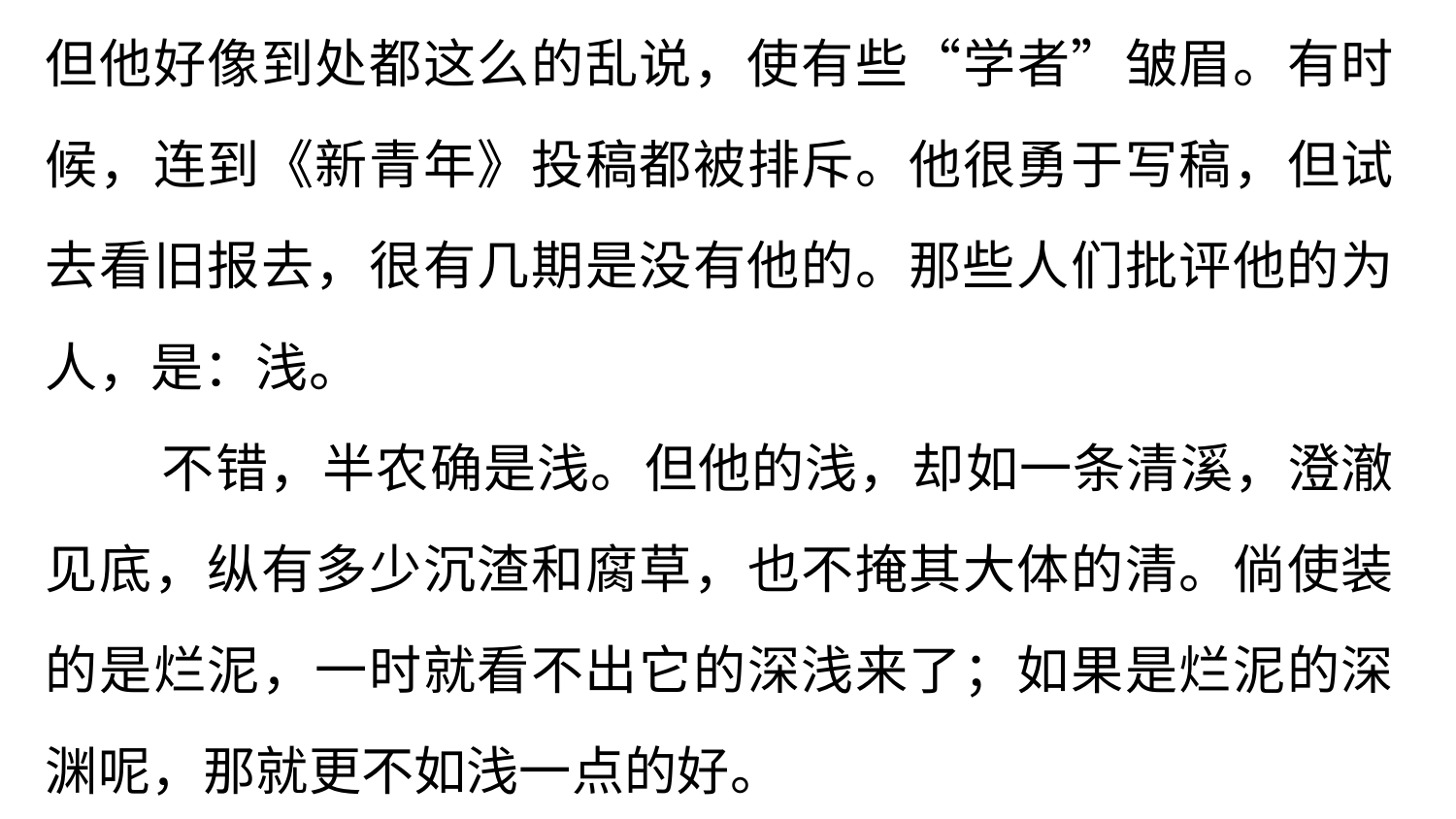

但他好像到处都这么的乱说，使有些“学者”皱眉。有时候，连到《新青年》投稿都被排斥。他很勇于写稿，但试去看旧报去，很有几期是没有他的。那些人们批评他的为人，是：浅。
        不错，半农确是浅。但他的浅，却如一条清溪，澄澈见底，纵有多少沉渣和腐草，也不掩其大体的清。倘使装的是烂泥，一时就看不出它的深浅来了；如果是烂泥的深渊呢，那就更不如浅一点的好。